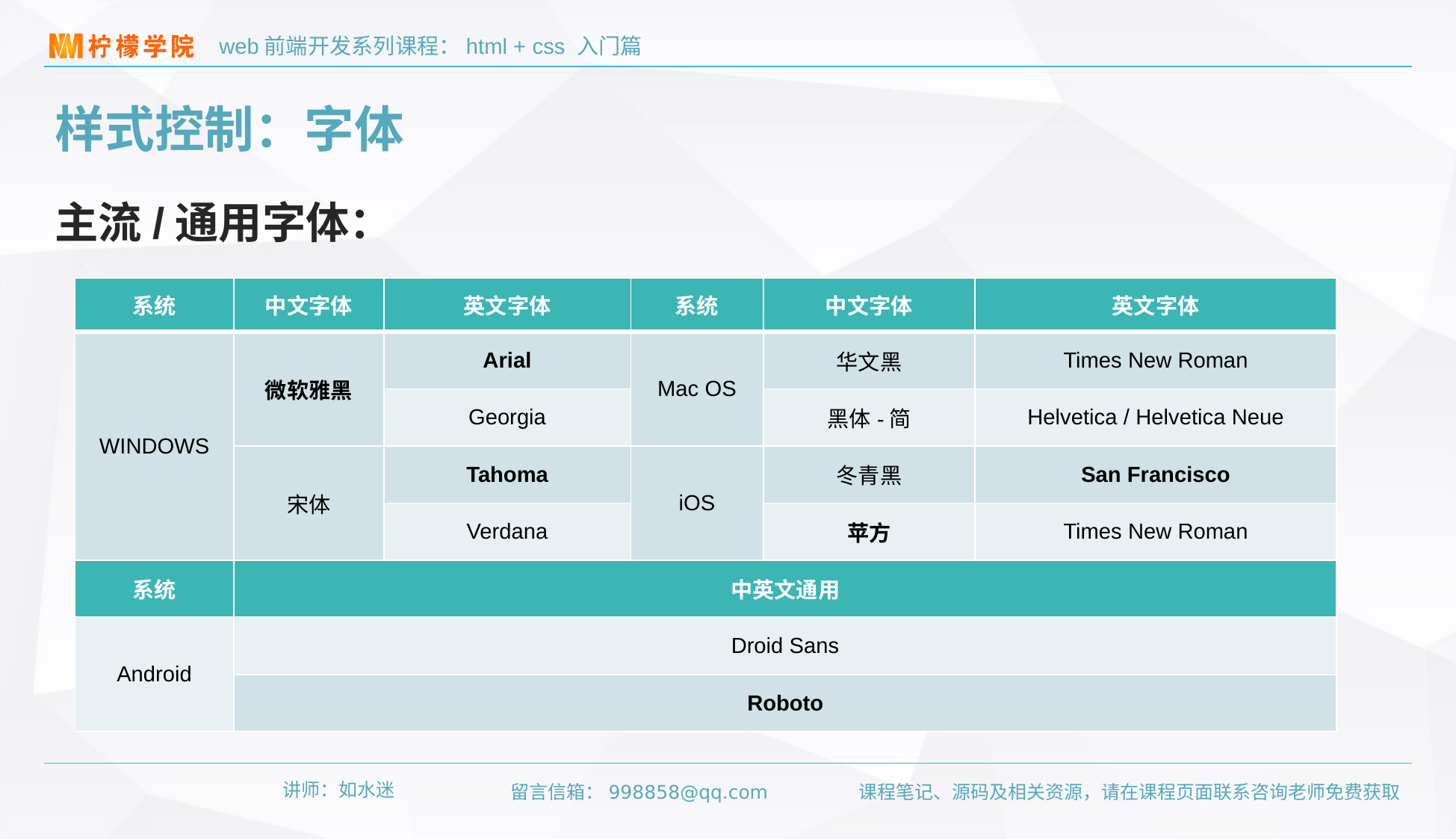

样式控制：字体
主流/通用字体：
| 系统 | 中文字体 | 英文字体 | 系统 | 中文字体 | 英文字体 |
| --- | --- | --- | --- | --- | --- |
| WINDOWS | 微软雅黑 | Arial | Mac OS | 华文黑 | Times New Roman |
|  |  | Georgia |  | 黑体-简 | Helvetica / Helvetica Neue |
|  | 宋体 | Tahoma | iOS | 冬青黑 | San Francisco |
|  |  | Verdana |  | 苹方 | Times New Roman |
| 系统 | 中英文通用 |  |  |  |  |
| Android | Droid Sans |  |  |  |  |
|  | Roboto |  |  |  |  |